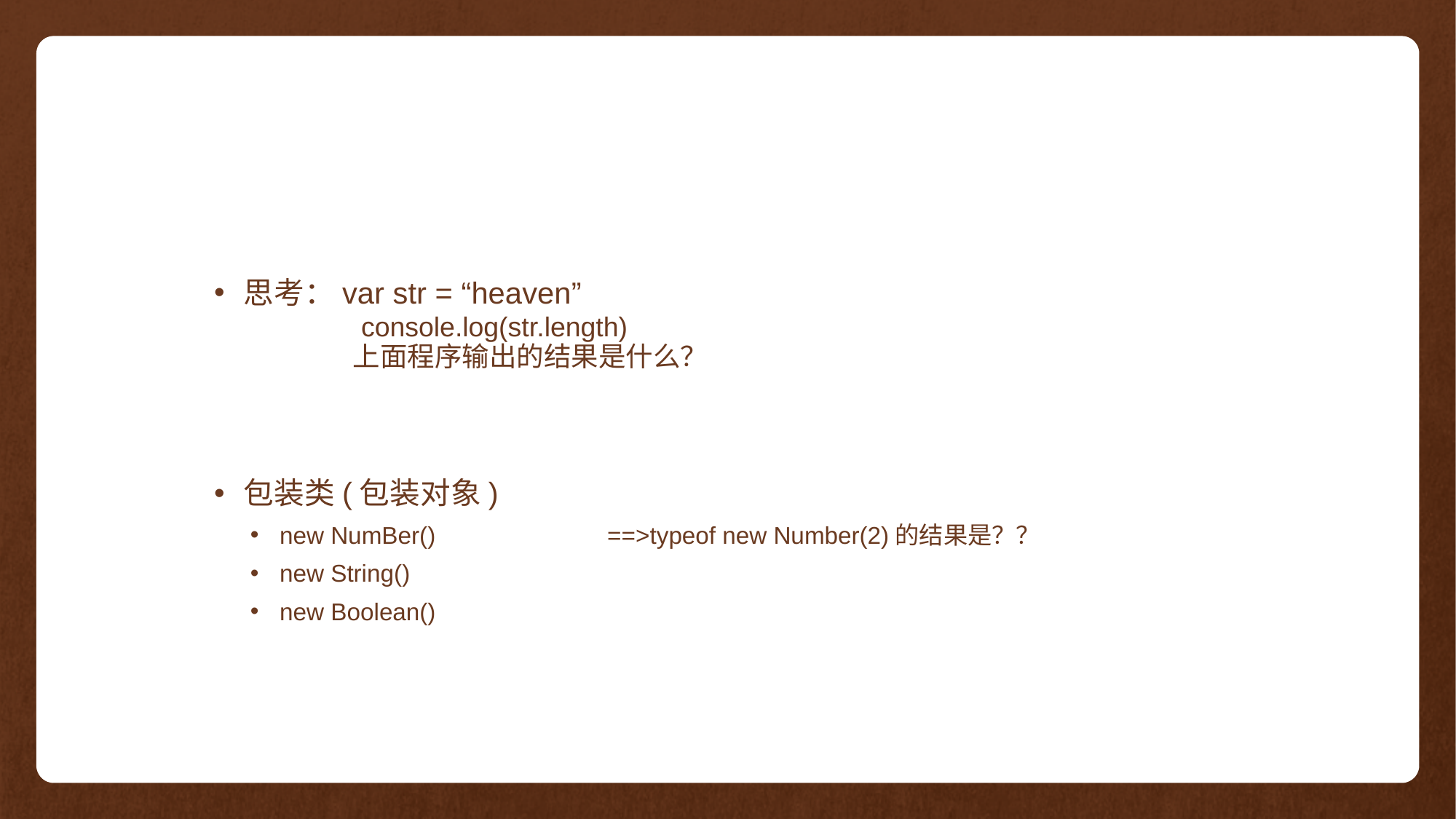

思考：var str = “heaven”
	 console.log(str.length)
	上面程序输出的结果是什么？

包装类(包装对象)
new NumBer()		==>typeof new Number(2)的结果是？？
new String()
new Boolean()